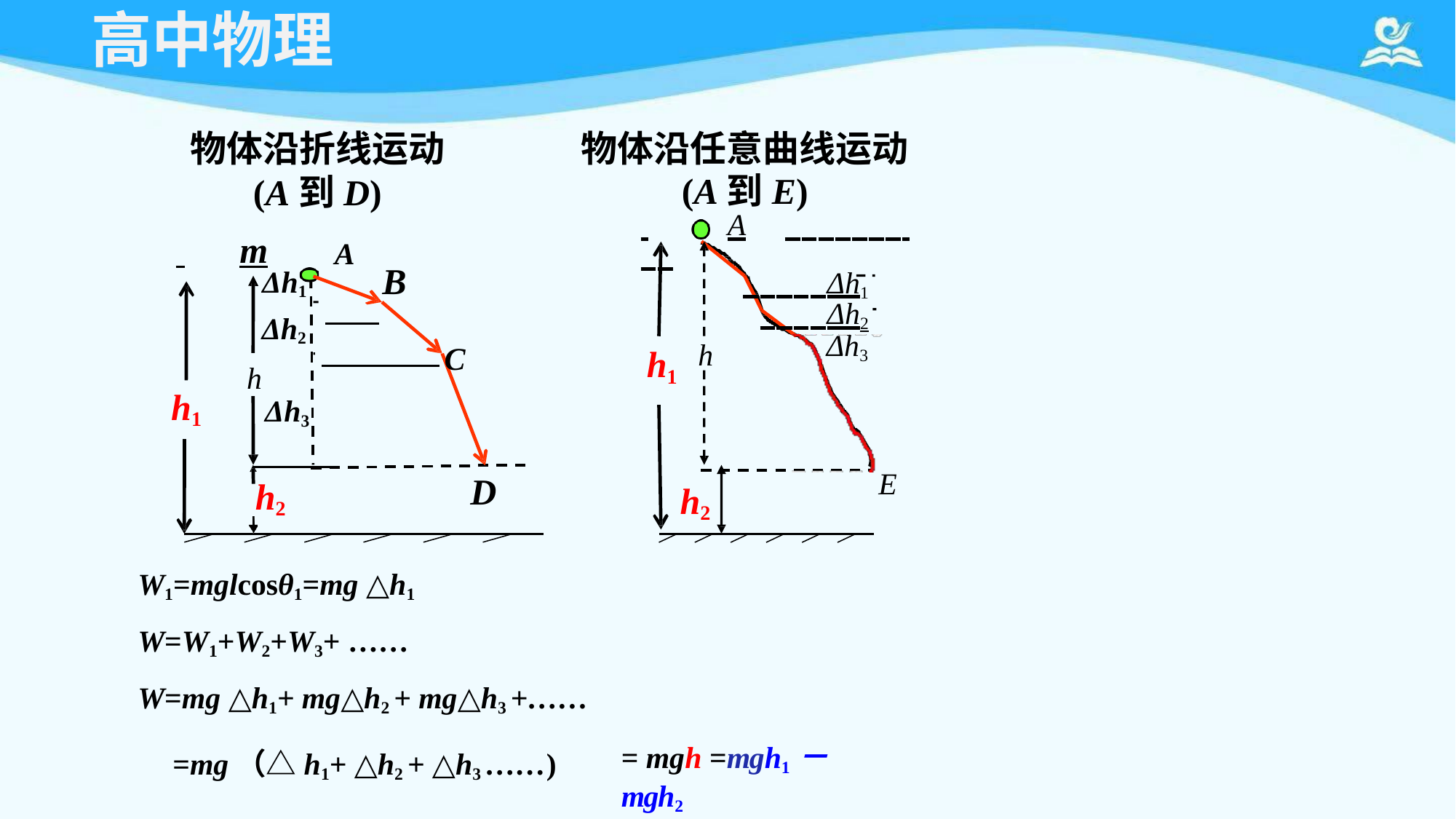

# 高中物理
物体沿任意曲线运动
(A到E)
 	A
          Δh1
        Δh2
Δh3
物体沿折线运动
(A到D)

 	m
Δh1
Δh2
h
A

B

                         C

h

h1

h1

Δh3

E

D

h2
h2

W1=mglcosθ1=mg △h1
W=W1+W2+W3+ ……
W=mg △h1+ mg△h2 + mg△h3 +……
=mg（△h1+ △h2 + △h3 ……)
= mgh =mgh1－mgh2